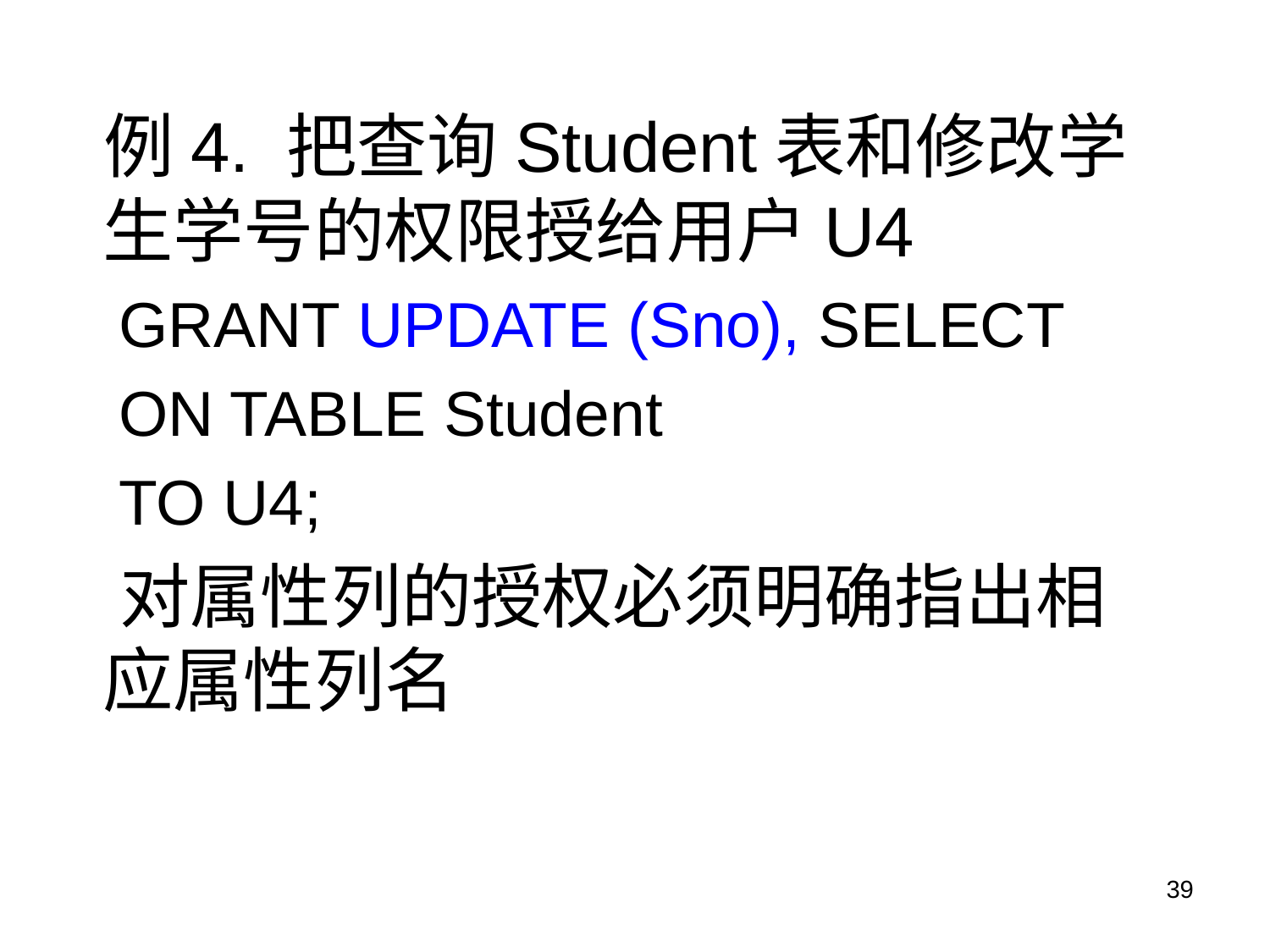

例4. 把查询Student表和修改学生学号的权限授给用户U4
GRANT UPDATE (Sno), SELECT
ON TABLE Student
TO U4;
   对属性列的授权必须明确指出相应属性列名
39